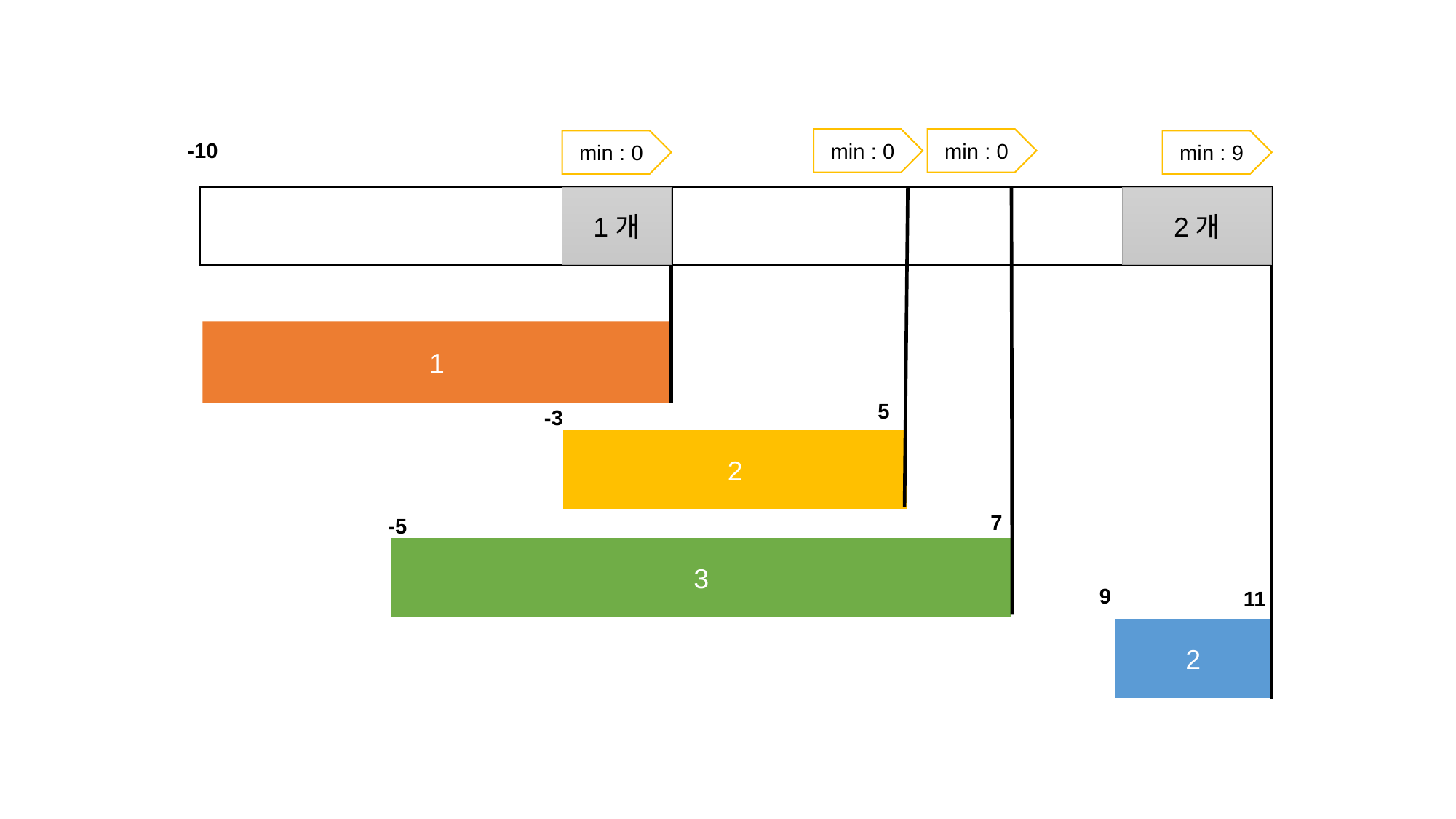

min : 0
min : 0
min : 0
min : 9
-10
1개

2개
1
5
-3
2
7
-5
3
9
11
2